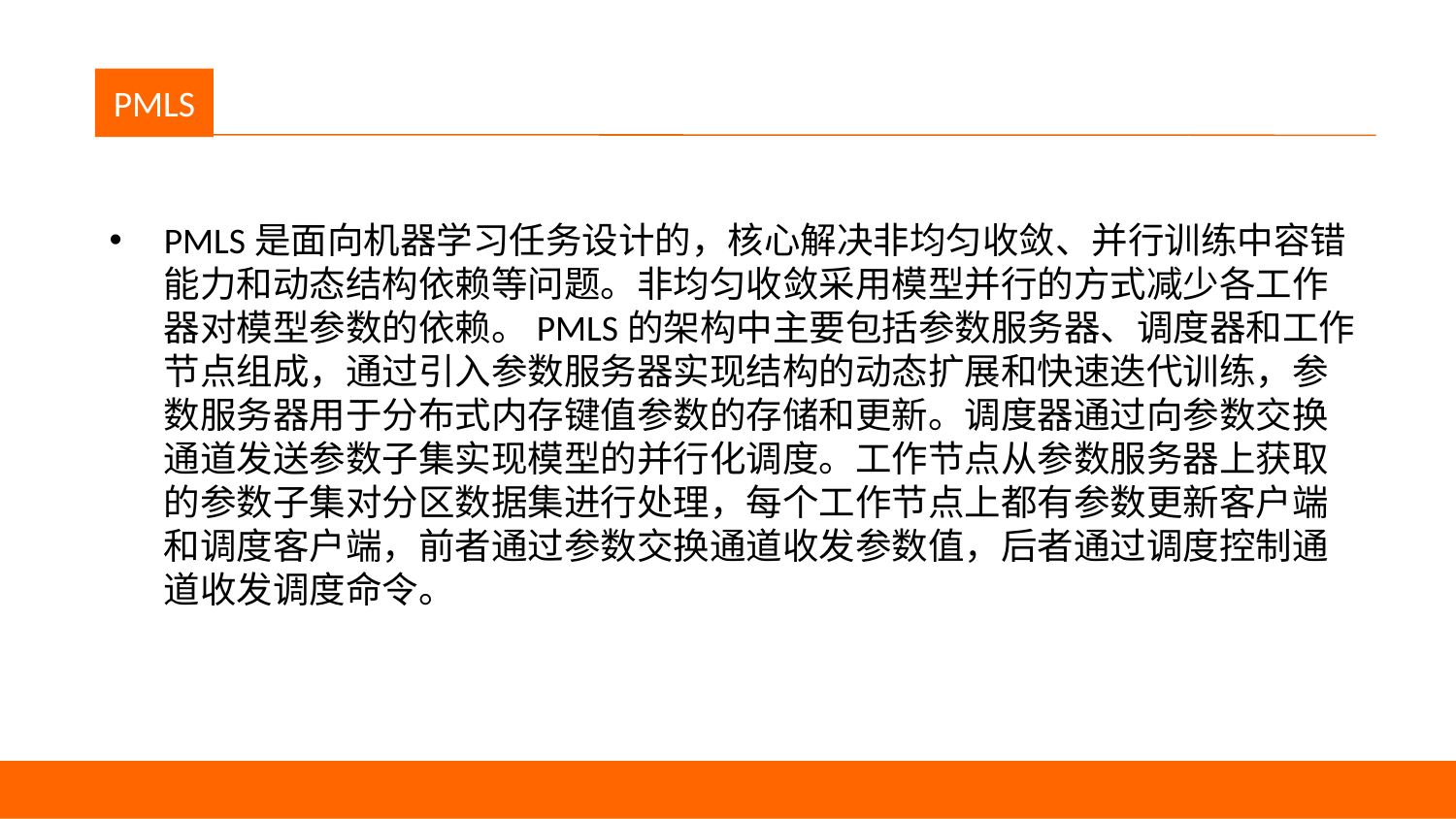

议程
PMLS

PMLS是面向机器学习任务设计的，核心解决非均匀收敛、并行训练中容错能力和动态结构依赖等问题。非均匀收敛采用模型并行的方式减少各工作器对模型参数的依赖。PMLS的架构中主要包括参数服务器、调度器和工作节点组成，通过引入参数服务器实现结构的动态扩展和快速迭代训练，参数服务器用于分布式内存键值参数的存储和更新。调度器通过向参数交换通道发送参数子集实现模型的并行化调度。工作节点从参数服务器上获取的参数子集对分区数据集进行处理，每个工作节点上都有参数更新客户端和调度客户端，前者通过参数交换通道收发参数值，后者通过调度控制通道收发调度命令。